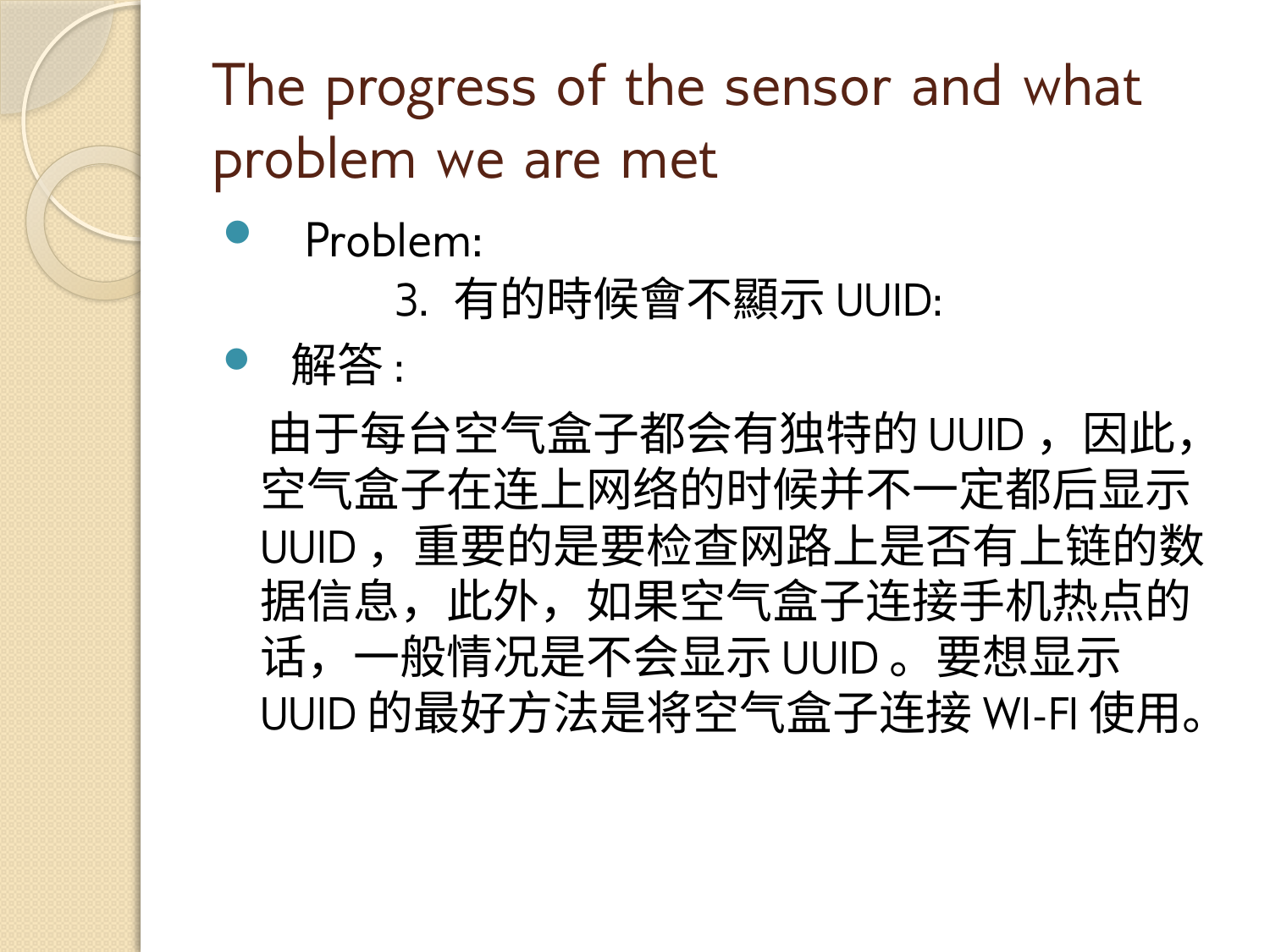

# The progress of the sensor and what problem we are met
   Problem:
         3. 有的時候會不顯示UUID:
解答:
   由于每台空气盒子都会有独特的UUID，因此， 空气盒子在连上网络的时候并不一定都后显示UUID，重要的是要检查网路上是否有上链的数据信息，此外，如果空气盒子连接手机热点的话，一般情况是不会显示UUID。要想显示UUID的最好方法是将空气盒子连接WI-FI使用。